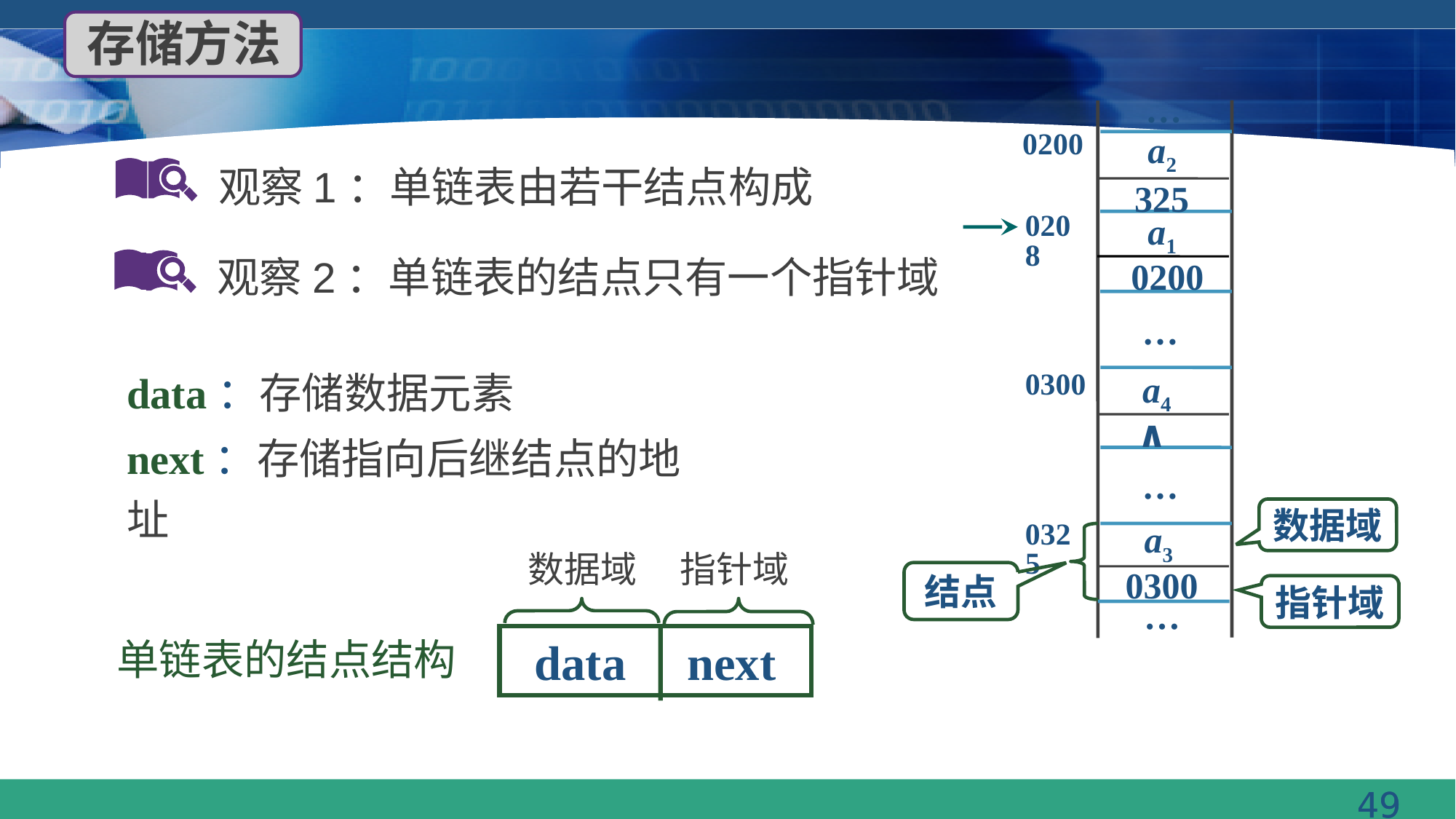

存储方法

…

0200
0208
…
0300
…
0325
…

  a2
观察1：单链表由若干结点构成

  325
  a1

观察2：单链表的结点只有一个指针域

0200
data：存储数据元素

数据域
  a4
∧
next：存储指向后继结点的地址

指针域
数据域
  a3

结点
0300
指针域
单链表的结点结构
  data     next